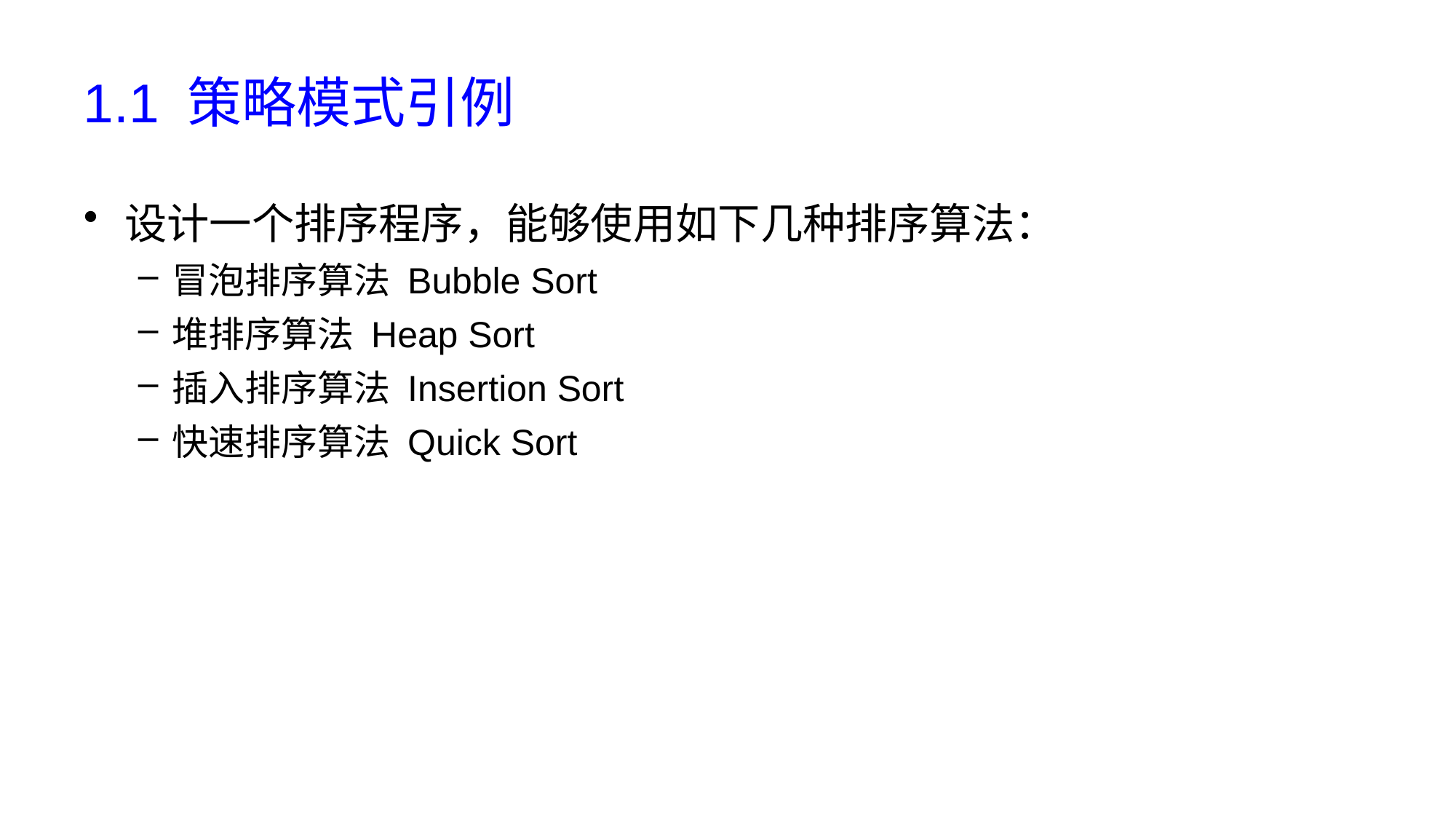

# 1.1 策略模式引例
设计一个排序程序，能够使用如下几种排序算法：
冒泡排序算法 Bubble Sort
堆排序算法 Heap Sort
插入排序算法 Insertion Sort
快速排序算法 Quick Sort

7